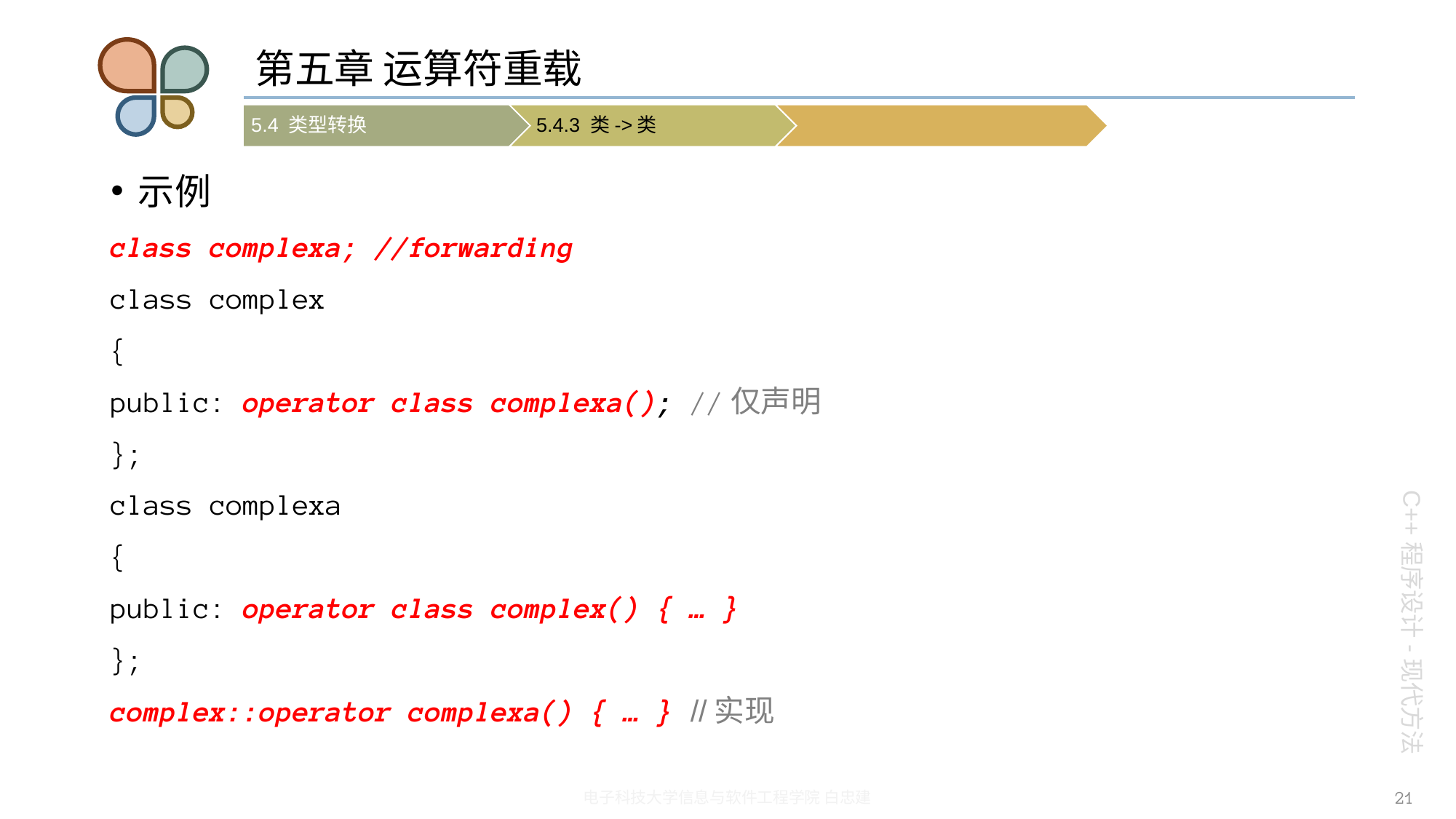

# 第五章 运算符重载
5.4 类型转换
5.4.3 类->类

示例
class complexa; //forwarding
class complex
{
public: operator class complexa(); //仅声明
};
class complexa
{
public: operator class complex() { … }
};
complex::operator complexa() { … } //实现
21